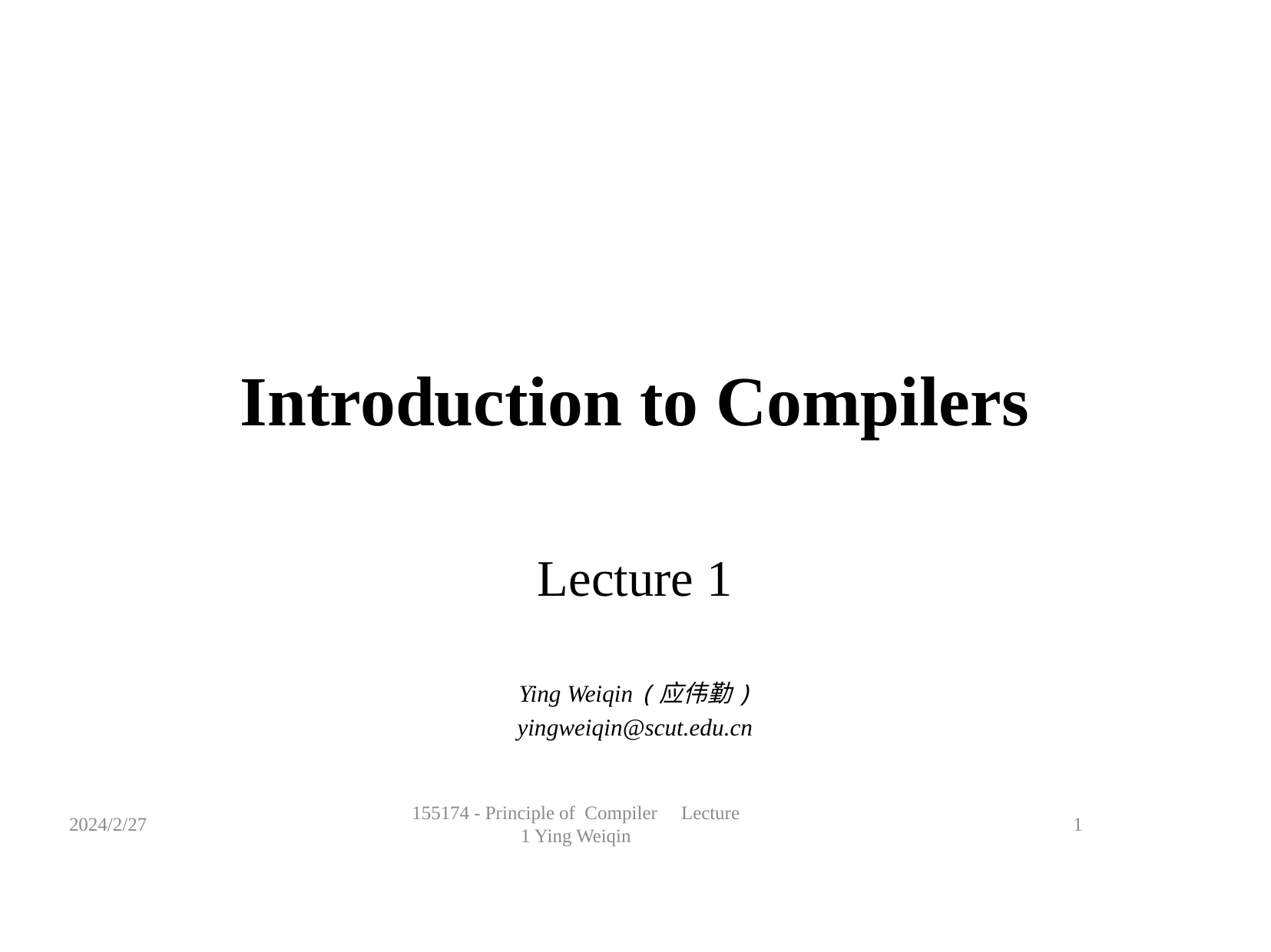

2024/2/27
1
Introduction to Compilers
Lecture 1

Ying Weiqin (应伟勤)
yingweiqin@scut.edu.cn
155174 - Principle of  Compiler     Lecture 1 Ying Weiqin